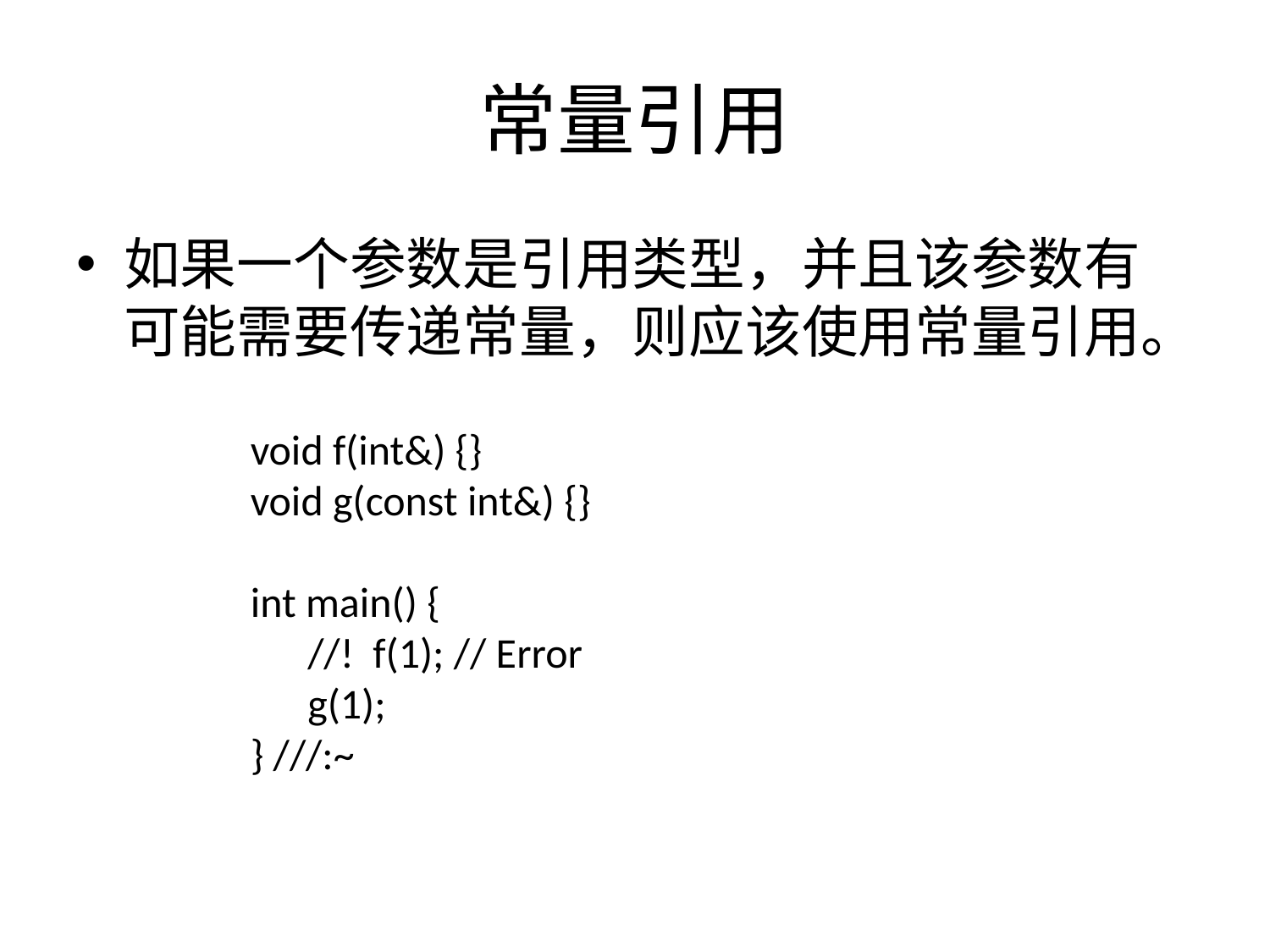

# 常量引用
如果一个参数是引用类型，并且该参数有可能需要传递常量，则应该使用常量引用。
void f(int&) {}
void g(const int&) {}

int main() {
      //!  f(1); // Error
      g(1);
} ///:~